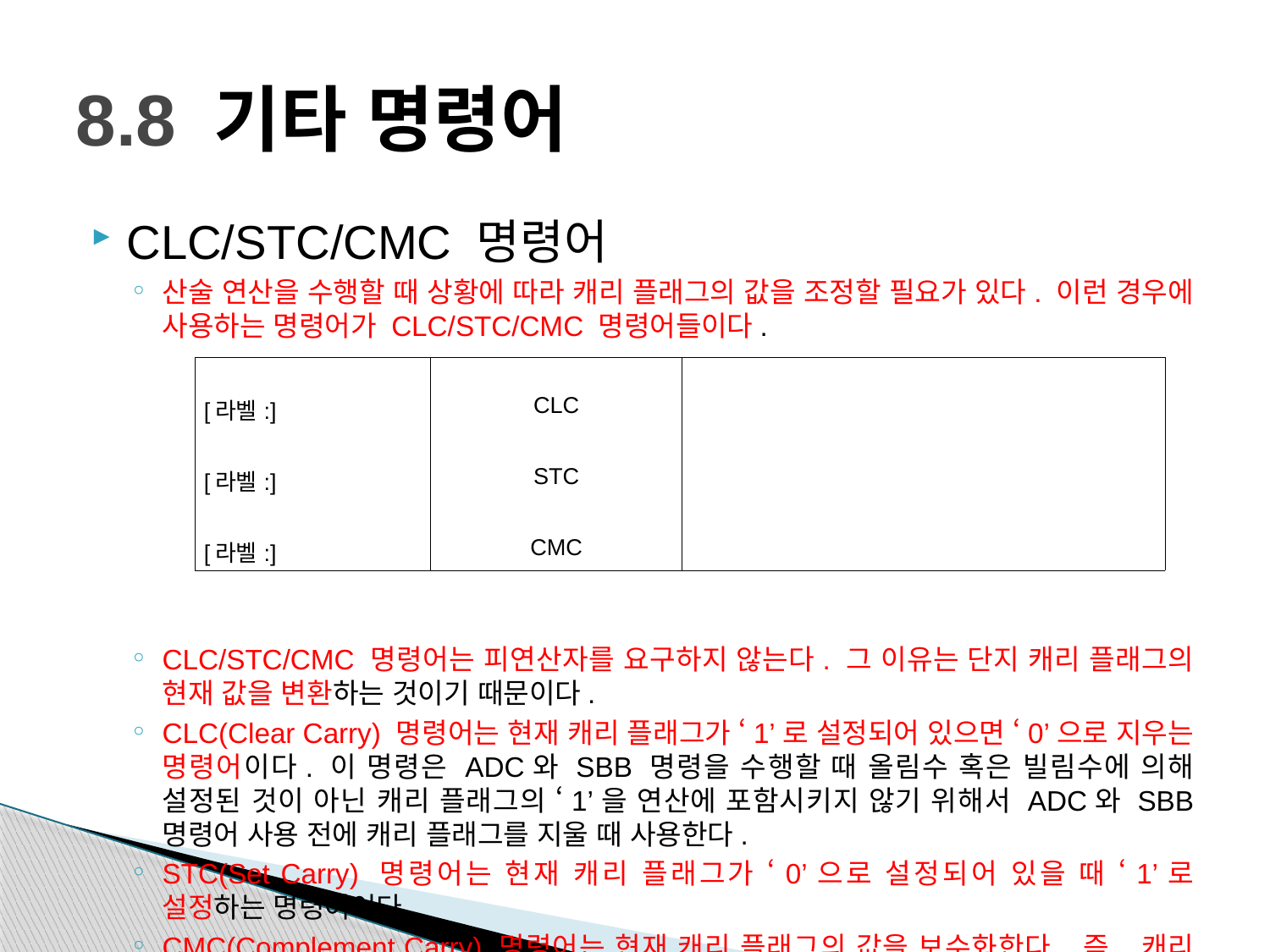

# 8.8 기타 명령어
CLC/STC/CMC 명령어
산술 연산을 수행할 때 상황에 따라 캐리 플래그의 값을 조정할 필요가 있다. 이런 경우에 사용하는 명령어가 CLC/STC/CMC 명령어들이다.

CLC/STC/CMC 명령어는 피연산자를 요구하지 않는다. 그 이유는 단지 캐리 플래그의 현재 값을 변환하는 것이기 때문이다.
CLC(Clear Carry) 명령어는 현재 캐리 플래그가 ‘1’로 설정되어 있으면 ‘0’으로 지우는 명령어이다. 이 명령은 ADC와 SBB 명령을 수행할 때 올림수 혹은 빌림수에 의해 설정된 것이 아닌 캐리 플래그의 ‘1’을 연산에 포함시키지 않기 위해서 ADC와 SBB 명령어 사용 전에 캐리 플래그를 지울 때 사용한다.
STC(Set Carry) 명령어는 현재 캐리 플래그가 ‘0’으로 설정되어 있을 때 ‘1’로 설정하는 명령어이다.
CMC(Complement Carry) 명령어는 현재 캐리 플래그의 값을 보수화한다. 즉, 캐리 플래그의 비트 값을 반대로 하여 ‘1’은 ‘0’이 되고 ‘0’은 ‘1’이 된다.
| [라벨:] | CLC |  |
| --- | --- | --- |
| [라벨:] | STC |  |
| [라벨:] | CMC |  |